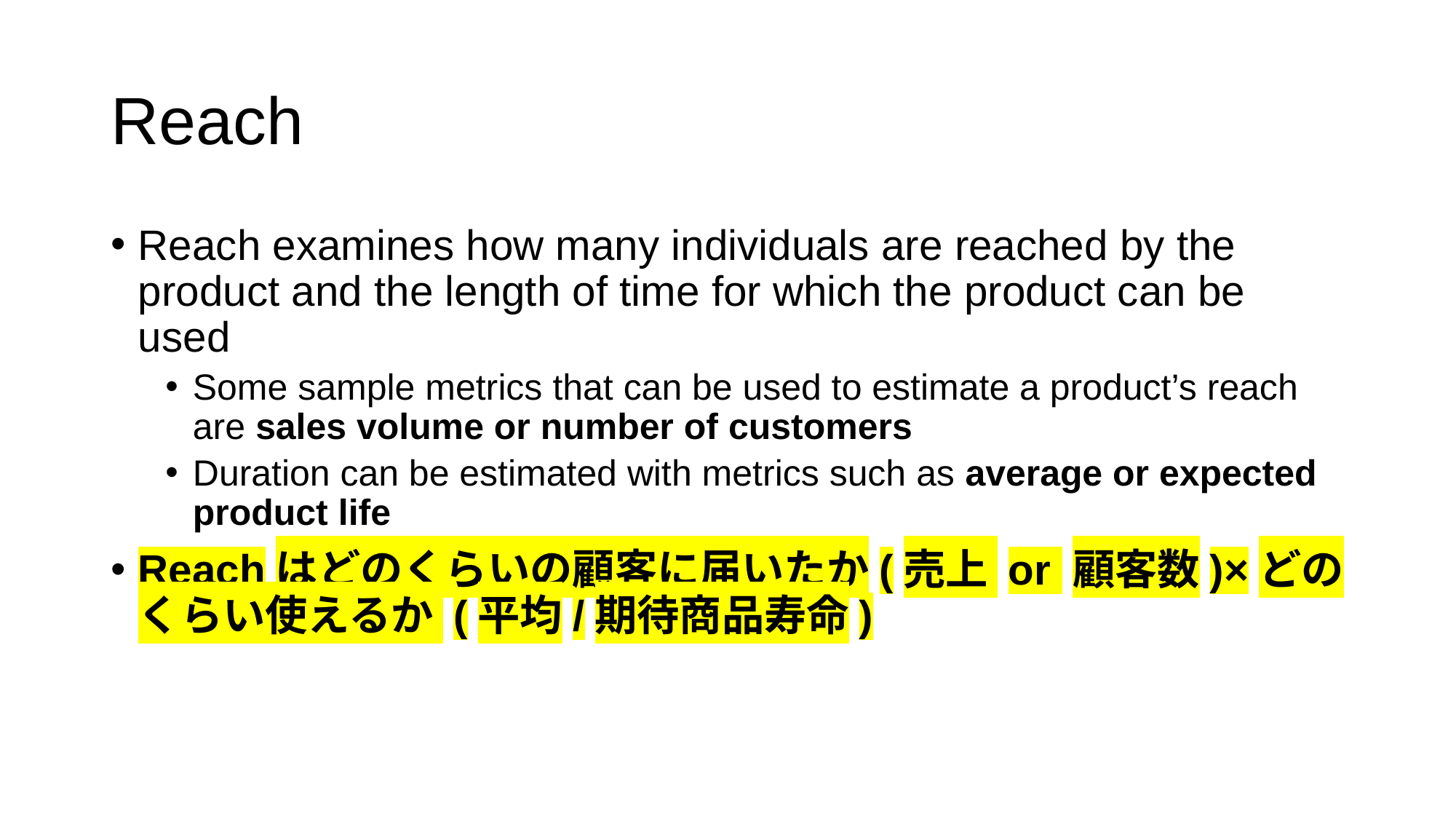

# Reach
Reach examines how many individuals are reached by the product and the length of time for which the product can be used
Some sample metrics that can be used to estimate a product’s reach are sales volume or number of customers
Duration can be estimated with metrics such as average or expected product life
Reachはどのくらいの顧客に届いたか(売上 or 顧客数)×どのくらい使えるか (平均/期待商品寿命)